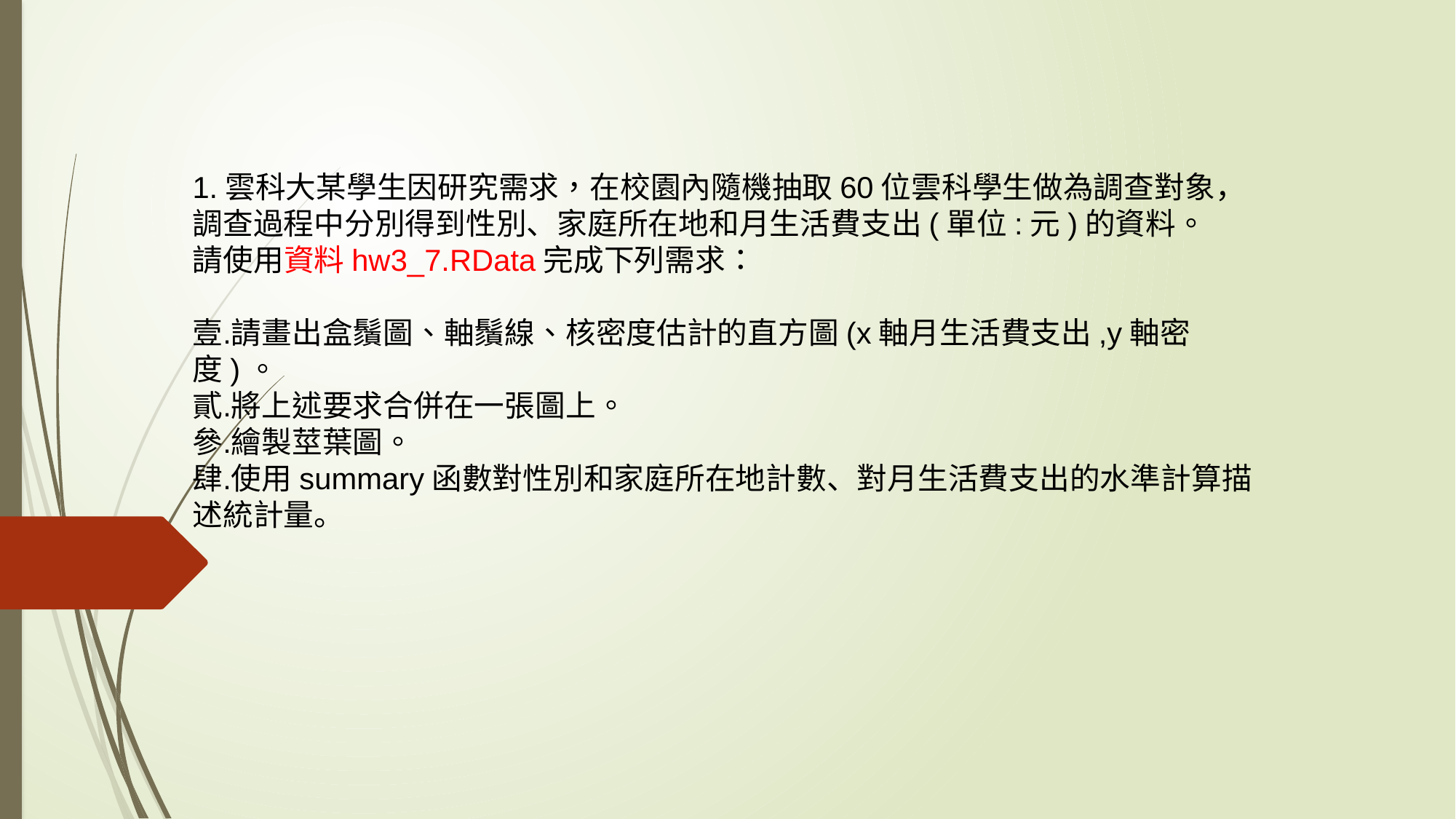

#
1.雲科大某學生因研究需求，在校園內隨機抽取60位雲科學生做為調查對象，調查過程中分別得到性別、家庭所在地和月生活費支出(單位:元)的資料。
請使用資料hw3_7.RData完成下列需求：

請畫出盒鬚圖、軸鬚線、核密度估計的直方圖(x軸月生活費支出,y軸密度)。
將上述要求合併在一張圖上。
繪製莖葉圖。
使用summary函數對性別和家庭所在地計數、對月生活費支出的水準計算描述統計量。